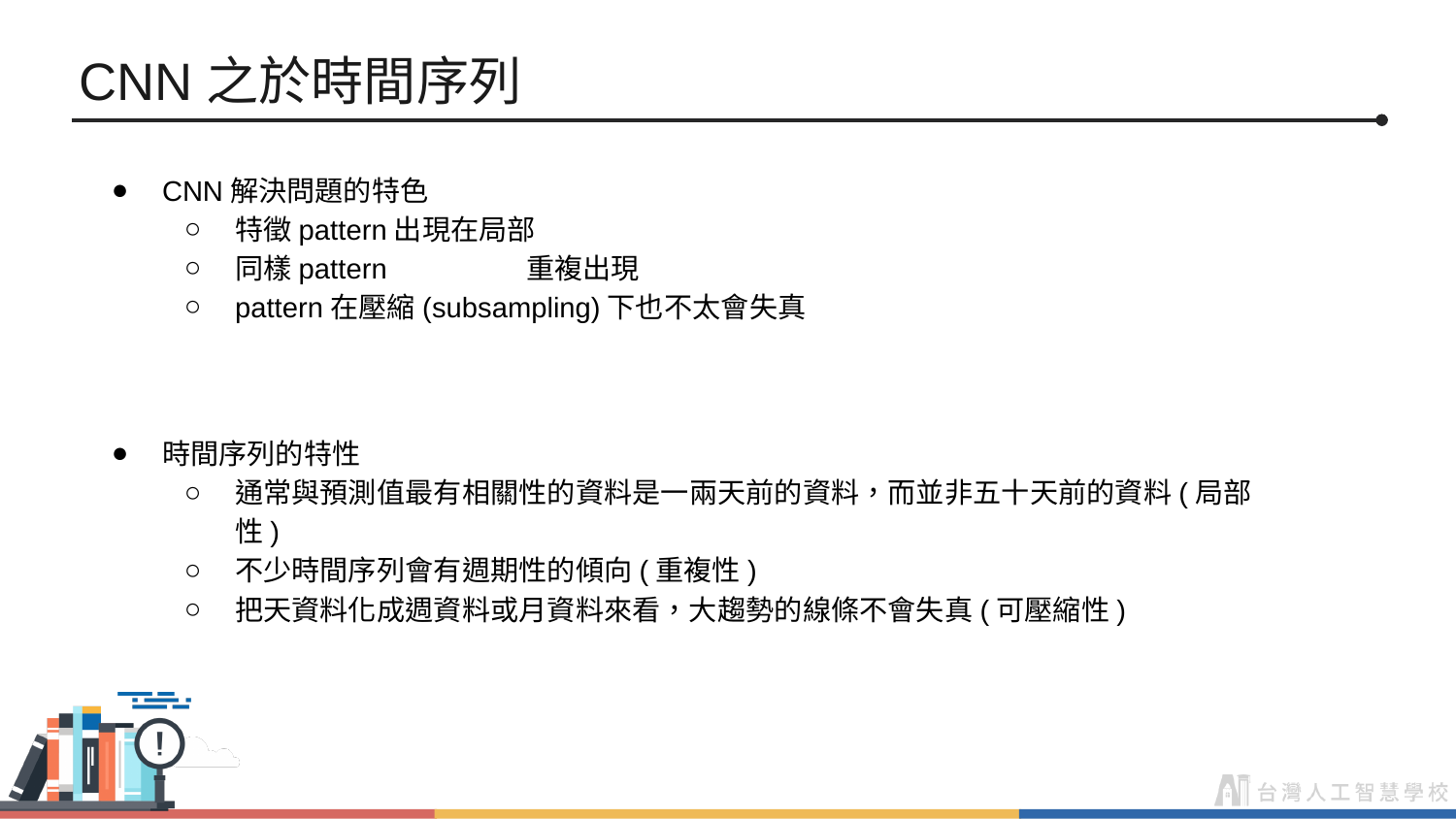

# CNN之於時間序列
CNN解決問題的特色
特徵pattern出現在局部
同樣pattern	重複出現
pattern在壓縮(subsampling)下也不太會失真
時間序列的特性
通常與預測值最有相關性的資料是一兩天前的資料，而並非五十天前的資料(局部性)
不少時間序列會有週期性的傾向(重複性)
把天資料化成週資料或月資料來看，大趨勢的線條不會失真(可壓縮性)